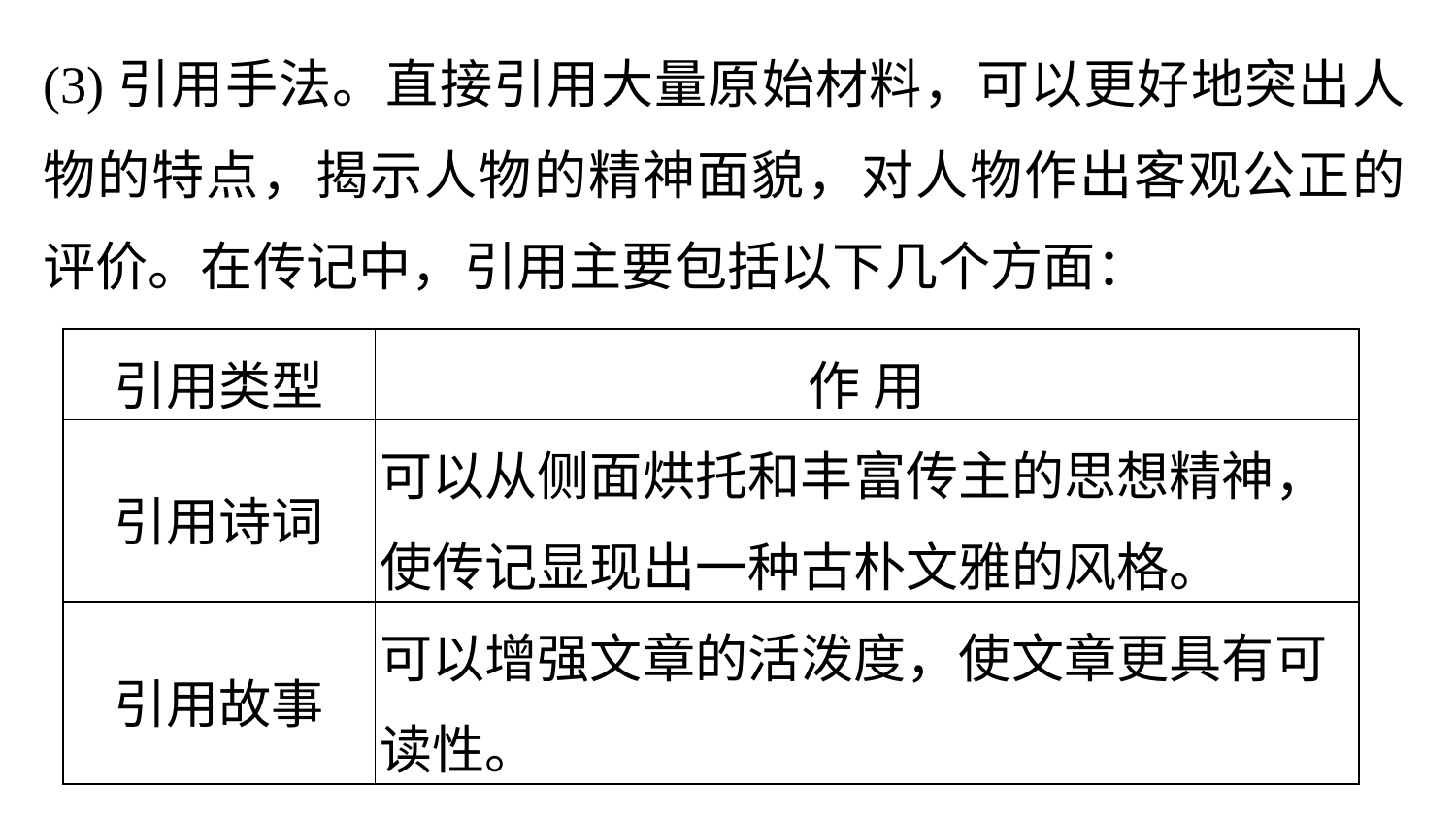

(3)引用手法。直接引用大量原始材料，可以更好地突出人物的特点，揭示人物的精神面貌，对人物作出客观公正的评价。在传记中，引用主要包括以下几个方面：
| 引用类型 | 作 用 |
| --- | --- |
| 引用诗词 | 可以从侧面烘托和丰富传主的思想精神，使传记显现出一种古朴文雅的风格。 |
| 引用故事 | 可以增强文章的活泼度，使文章更具有可读性。 |